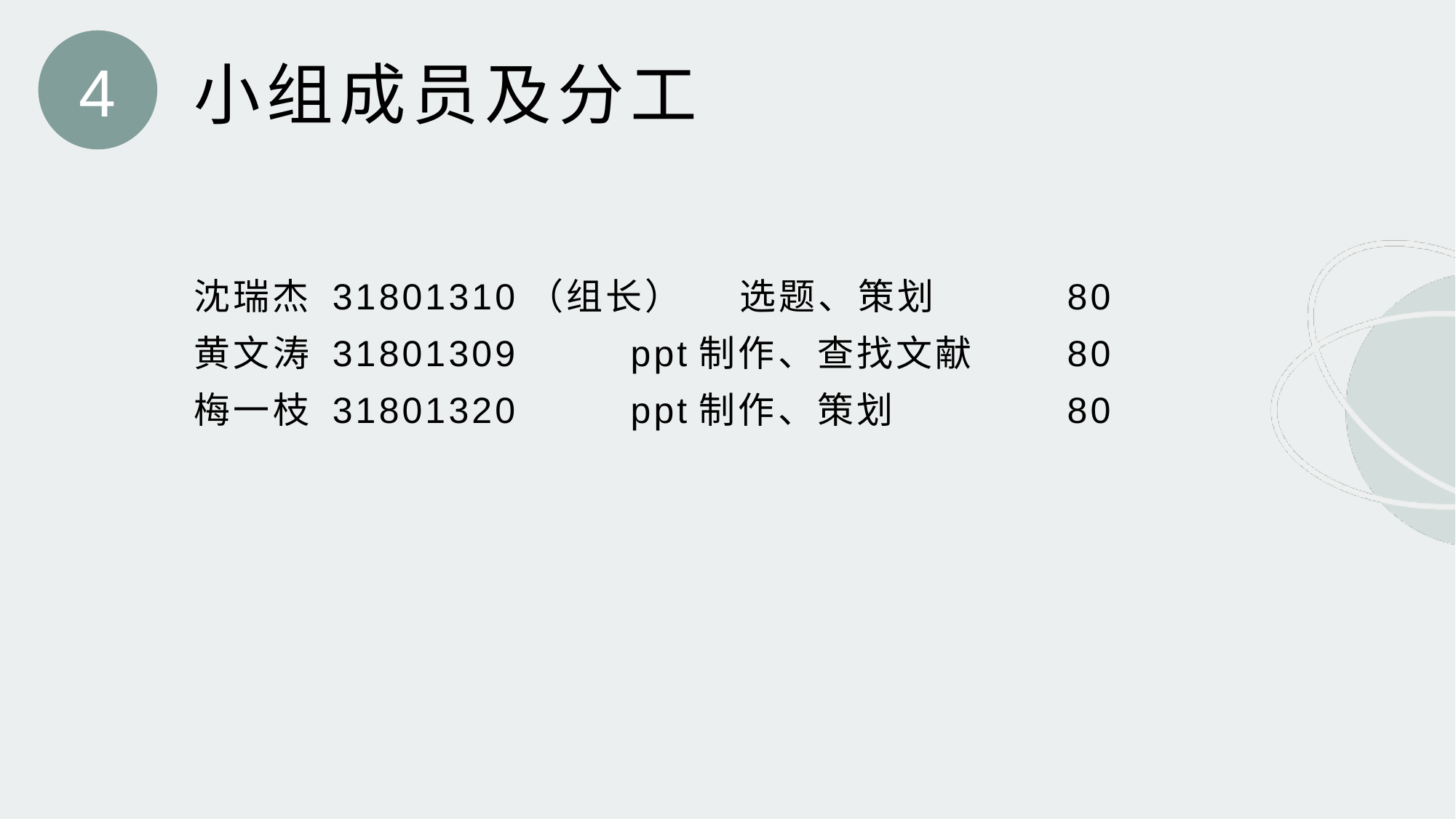

4
小组成员及分工
沈瑞杰 31801310（组长）	选题、策划  	80
黄文涛 31801309	   	ppt制作、查找文献	80
梅一枝 31801320		ppt制作、策划		80